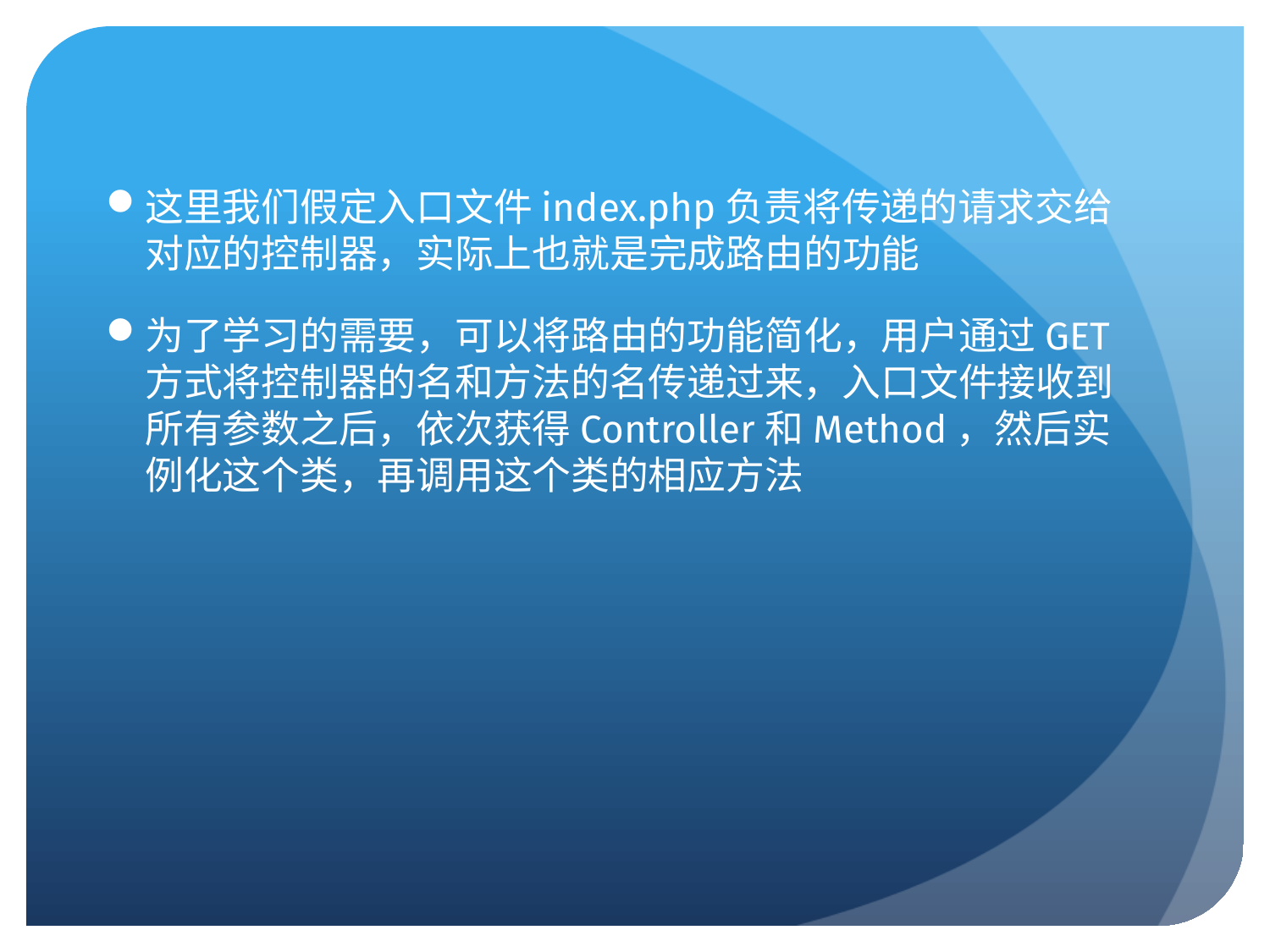

这里我们假定入口文件index.php负责将传递的请求交给对应的控制器，实际上也就是完成路由的功能
为了学习的需要，可以将路由的功能简化，用户通过GET方式将控制器的名和方法的名传递过来，入口文件接收到所有参数之后，依次获得Controller和Method，然后实例化这个类，再调用这个类的相应方法